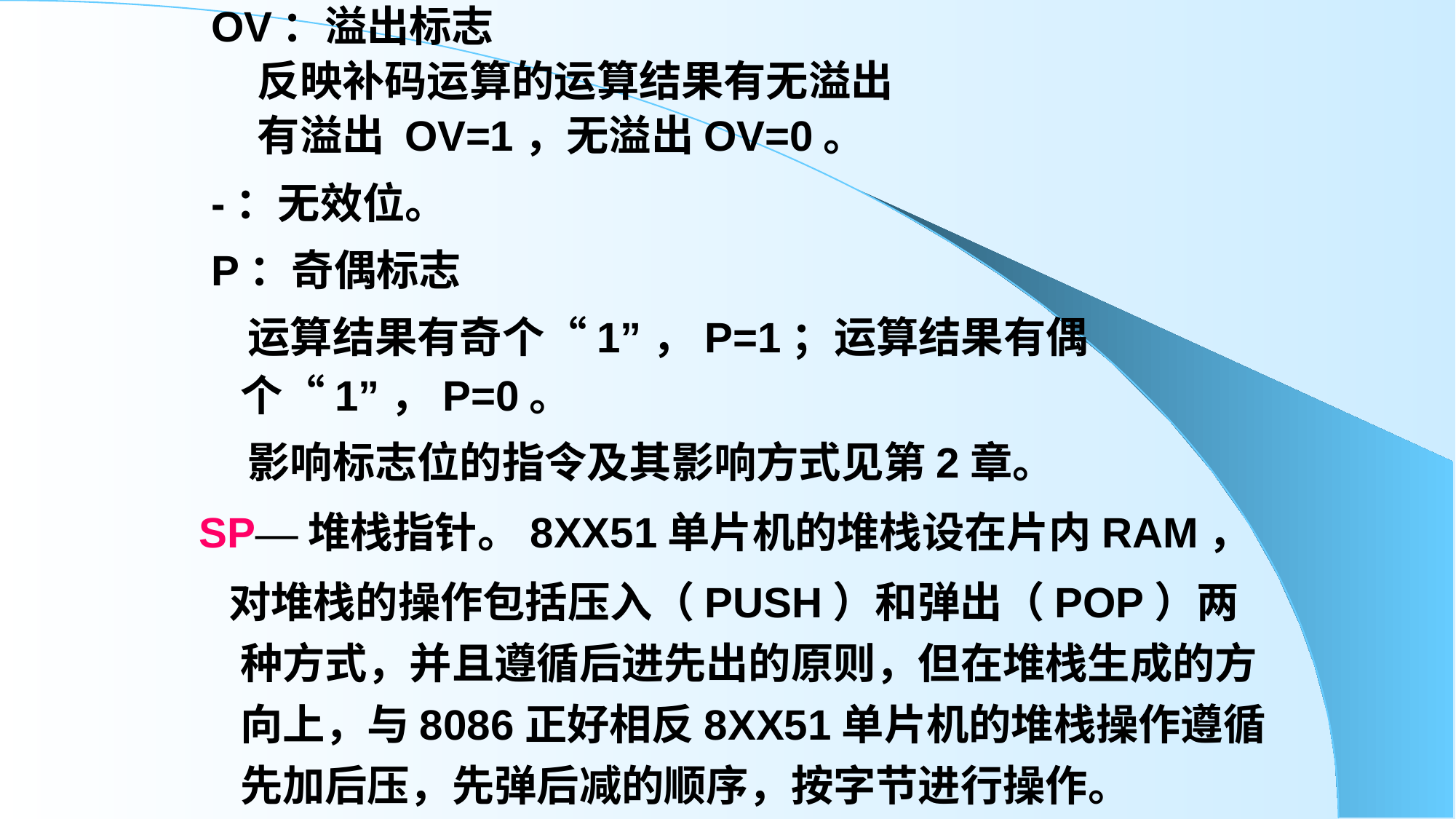

OV：溢出标志
     反映补码运算的运算结果有无溢出
     有溢出 OV=1，无溢出OV=0。
 -：无效位。
 P：奇偶标志
    运算结果有奇个“1”，P=1；运算结果有偶个“1”，P=0。
    影响标志位的指令及其影响方式见第2章。
SP—堆栈指针。8XX51单片机的堆栈设在片内RAM，
  对堆栈的操作包括压入（PUSH）和弹出（POP）两种方式，并且遵循后进先出的原则，但在堆栈生成的方向上，与8086正好相反8XX51单片机的堆栈操作遵循先加后压，先弹后减的顺序，按字节进行操作。